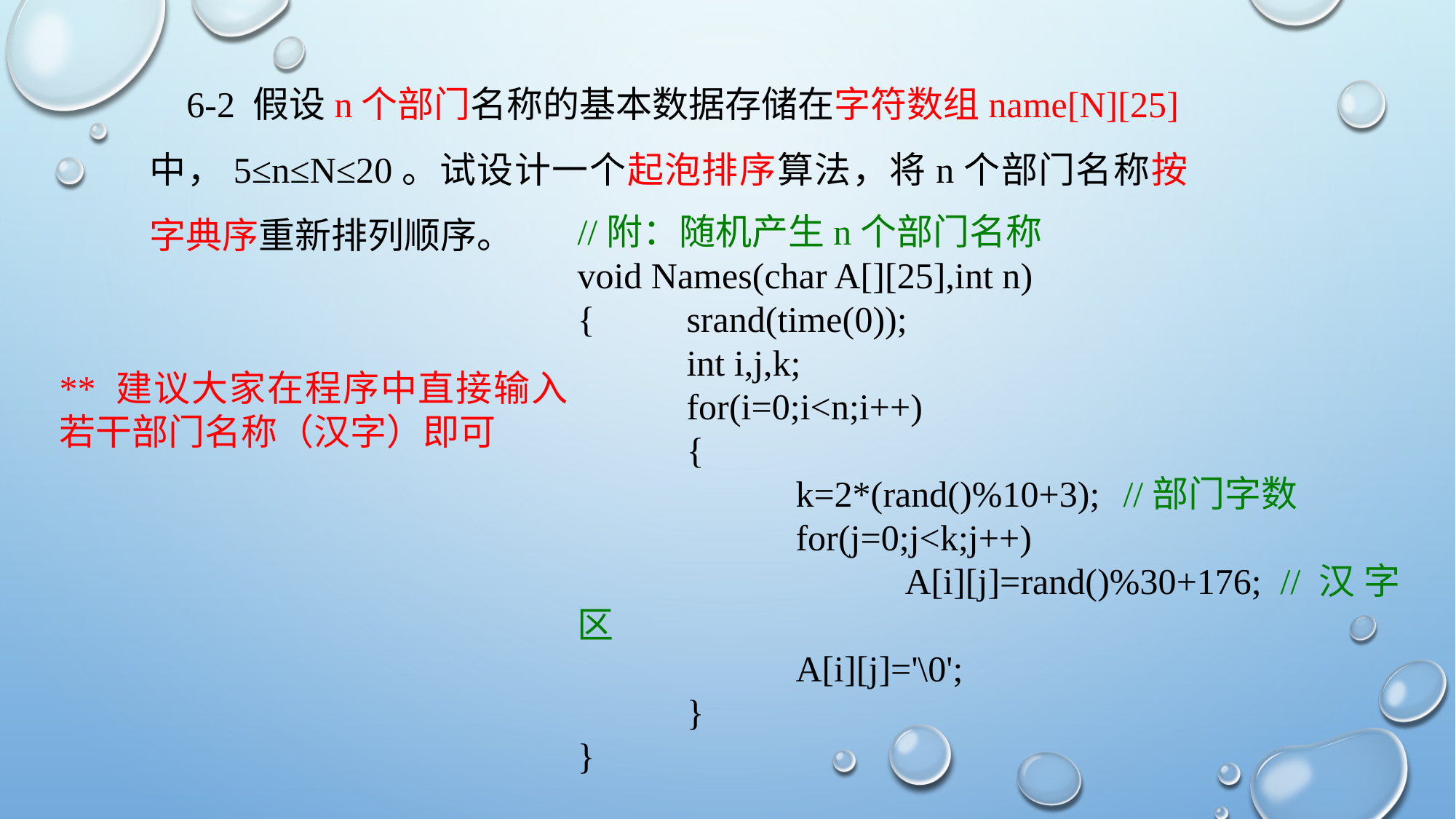

6-2 假设n个部门名称的基本数据存储在字符数组name[N][25]中，5≤n≤N≤20。试设计一个起泡排序算法，将n个部门名称按字典序重新排列顺序。
//附：随机产生n个部门名称
void Names(char A[][25],int n)
{	srand(time(0));
	int i,j,k;
	for(i=0;i<n;i++)
	{
		k=2*(rand()%10+3);	//部门字数
		for(j=0;j<k;j++)
			A[i][j]=rand()%30+176; //汉字区
		A[i][j]='\0';
	}
}
** 建议大家在程序中直接输入若干部门名称（汉字）即可